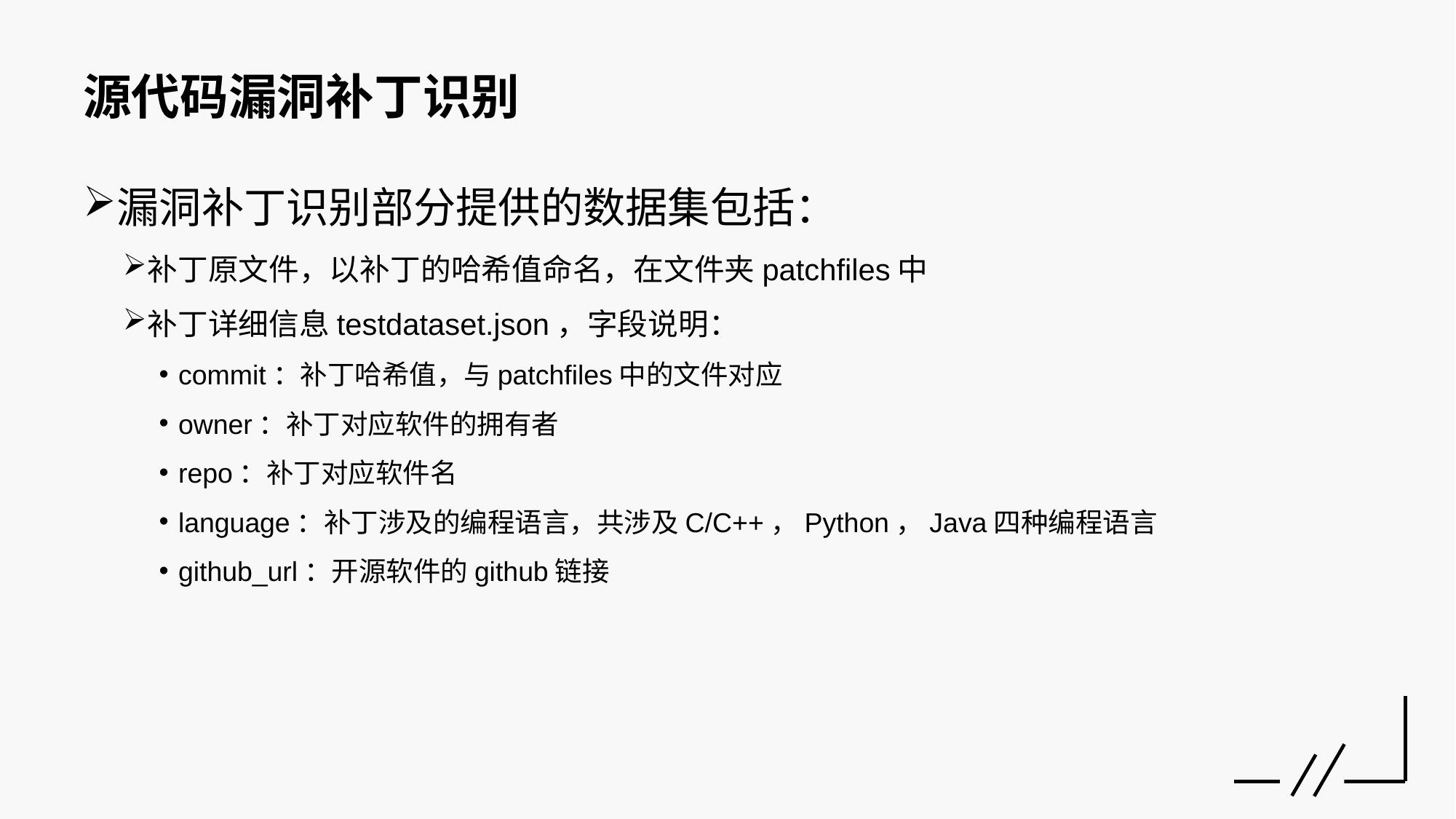

# 源代码漏洞补丁识别
漏洞补丁识别部分提供的数据集包括：
补丁原文件，以补丁的哈希值命名，在文件夹patchfiles中
补丁详细信息testdataset.json，字段说明：
commit：补丁哈希值，与patchfiles中的文件对应
owner：补丁对应软件的拥有者
repo：补丁对应软件名
language：补丁涉及的编程语言，共涉及C/C++，Python，Java四种编程语言
github_url：开源软件的github链接